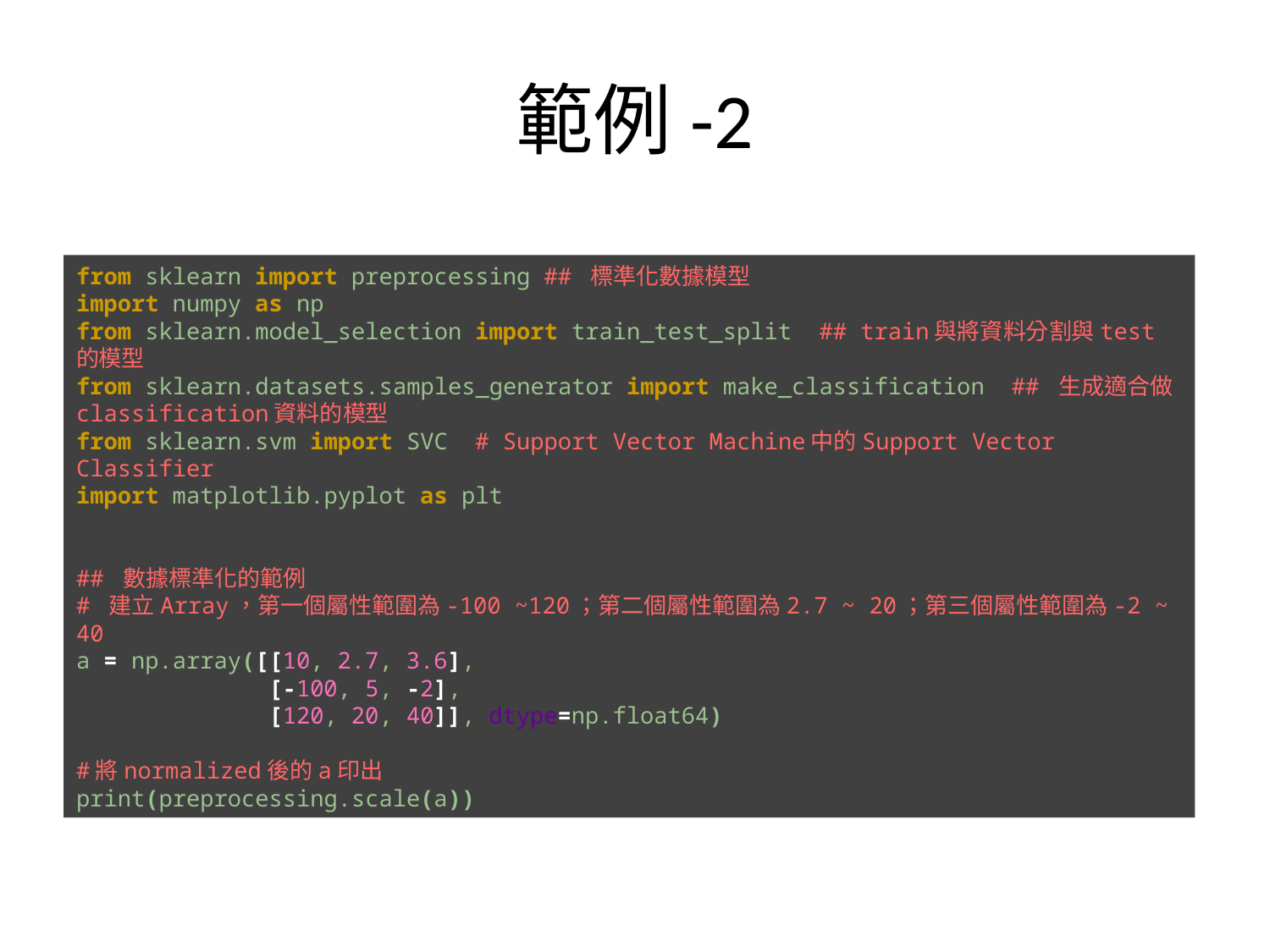

# 範例-2
from sklearn import preprocessing ## 標準化數據模型
import numpy as np
from sklearn.model_selection import train_test_split  ## train與將資料分割與test的模型
from sklearn.datasets.samples_generator import make_classification  ## 生成適合做classification資料的模型
from sklearn.svm import SVC  # Support Vector Machine中的Support Vector Classifier
import matplotlib.pyplot as plt
## 數據標準化的範例
# 建立Array，第一個屬性範圍為-100 ~120；第二個屬性範圍為2.7 ~ 20；第三個屬性範圍為-2 ~ 40
a = np.array([[10, 2.7, 3.6],
              [-100, 5, -2],
              [120, 20, 40]], dtype=np.float64)
#將normalized後的a印出
print(preprocessing.scale(a))